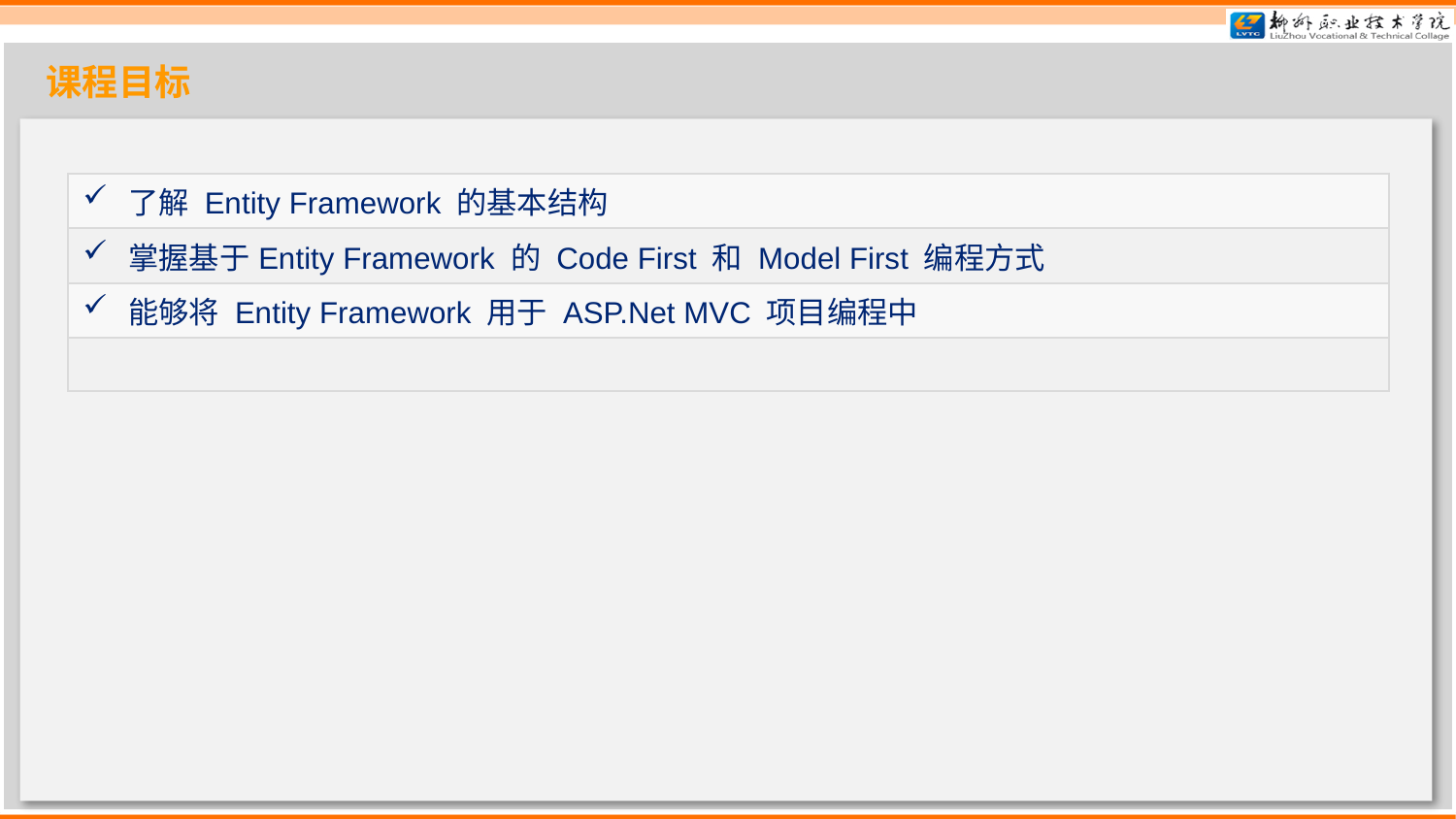

课程目标
| 了解 Entity Framework 的基本结构 |
| --- |
| 掌握基于Entity Framework 的 Code First 和 Model First 编程方式 |
| 能够将 Entity Framework 用于 ASP.Net MVC 项目编程中 |
|  |